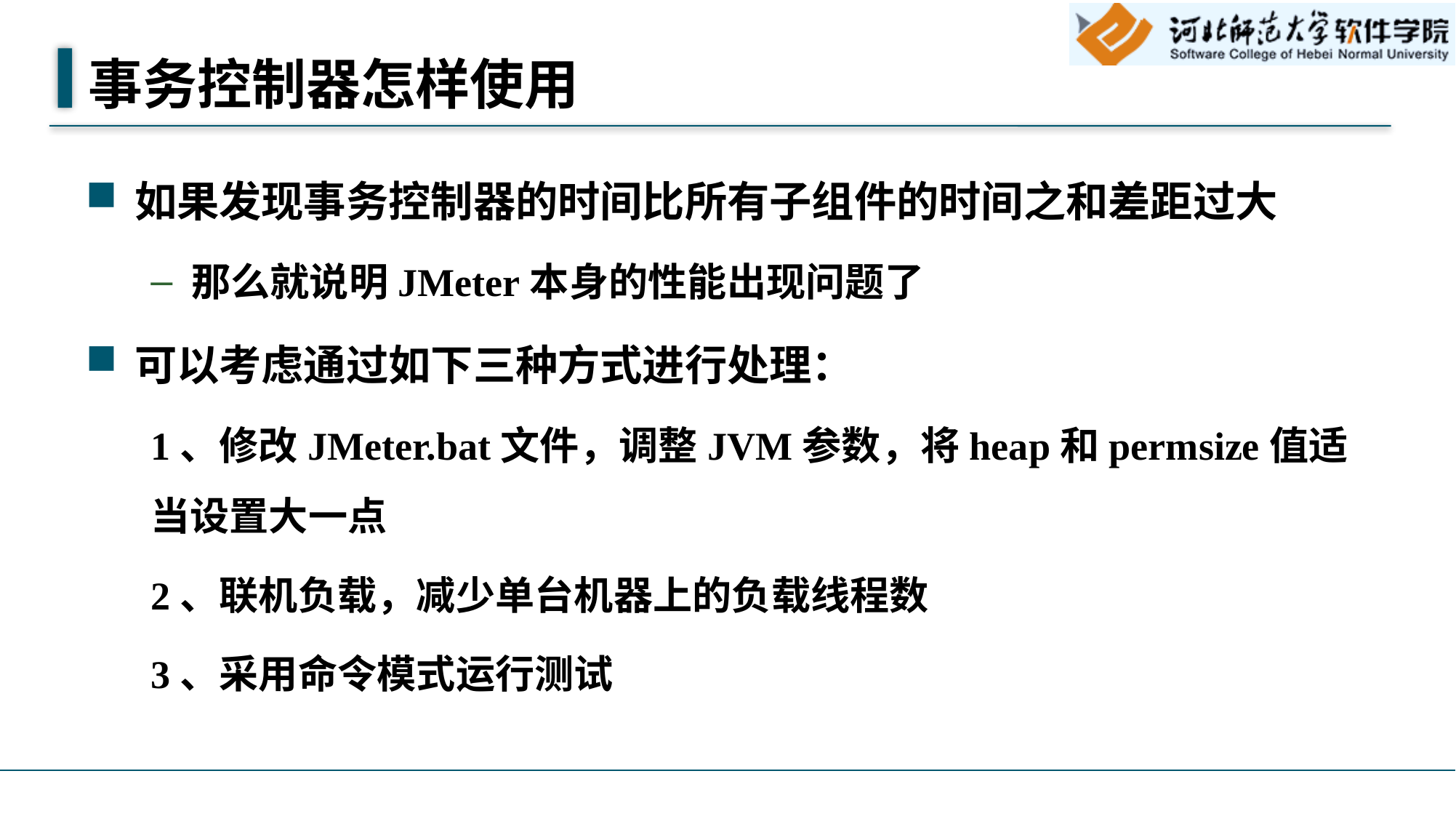

# 事务控制器怎样使用
如果发现事务控制器的时间比所有子组件的时间之和差距过大
那么就说明JMeter本身的性能出现问题了
可以考虑通过如下三种方式进行处理：
1、修改JMeter.bat文件，调整JVM参数，将heap和permsize值适当设置大一点
2、联机负载，减少单台机器上的负载线程数
3、采用命令模式运行测试